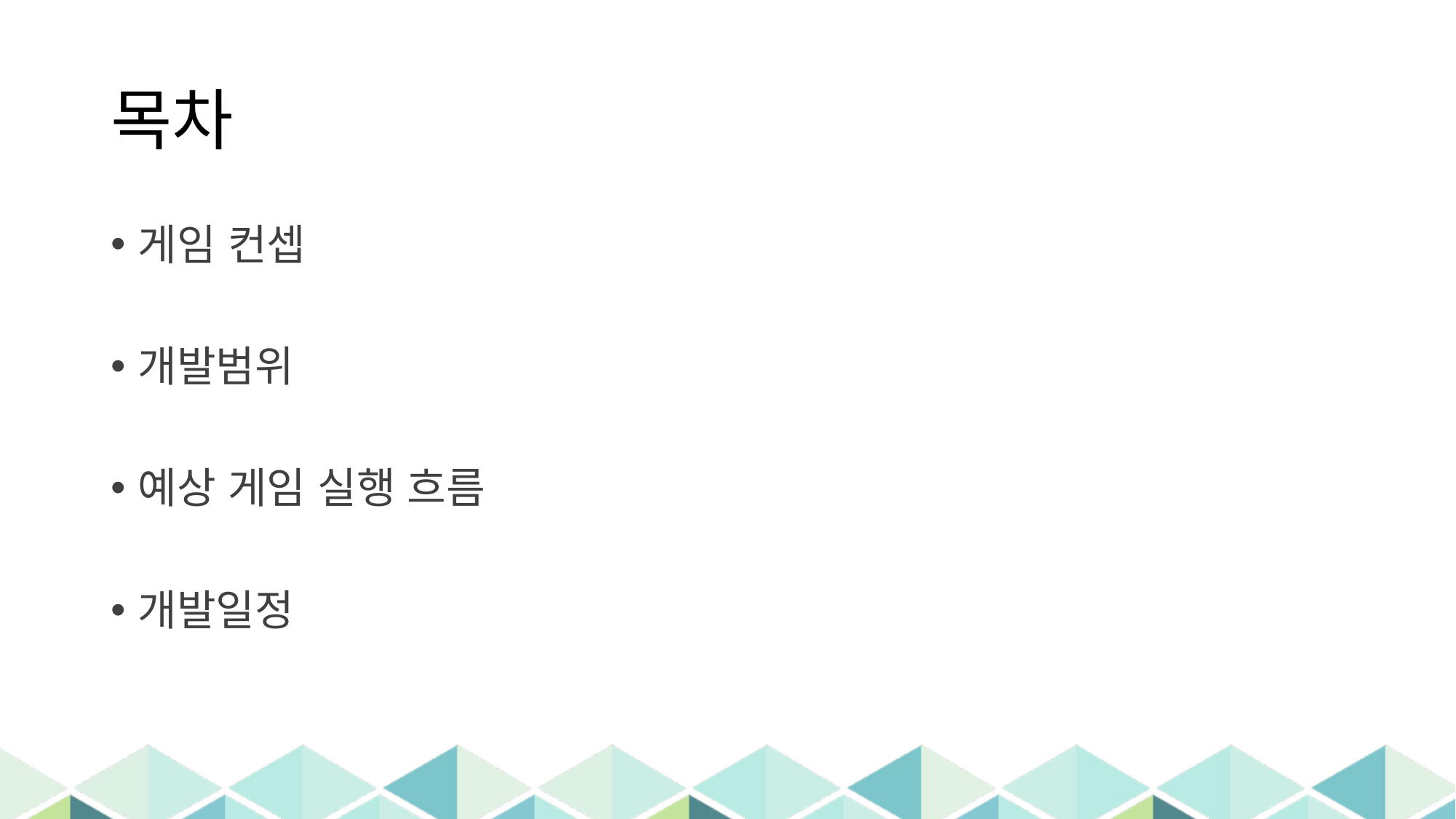

# 목차
게임 컨셉

개발범위

예상 게임 실행 흐름

개발일정